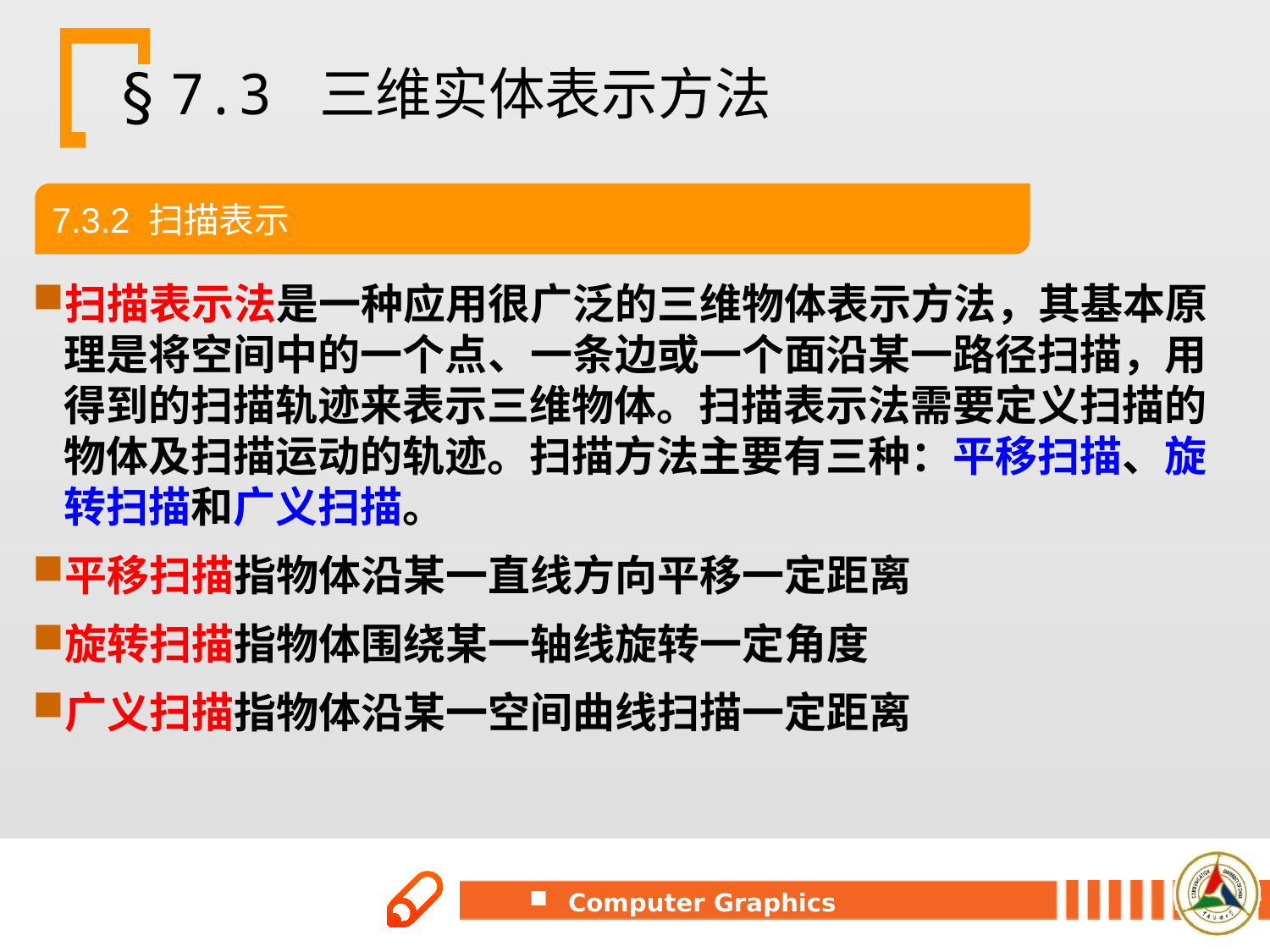

# § 7.3 三维实体表示方法
7.3.2 扫描表示
扫描表示法是一种应用很广泛的三维物体表示方法，其基本原理是将空间中的一个点、一条边或一个面沿某一路径扫描，用得到的扫描轨迹来表示三维物体。扫描表示法需要定义扫描的物体及扫描运动的轨迹。扫描方法主要有三种：平移扫描、旋转扫描和广义扫描。
平移扫描指物体沿某一直线方向平移一定距离
旋转扫描指物体围绕某一轴线旋转一定角度
广义扫描指物体沿某一空间曲线扫描一定距离